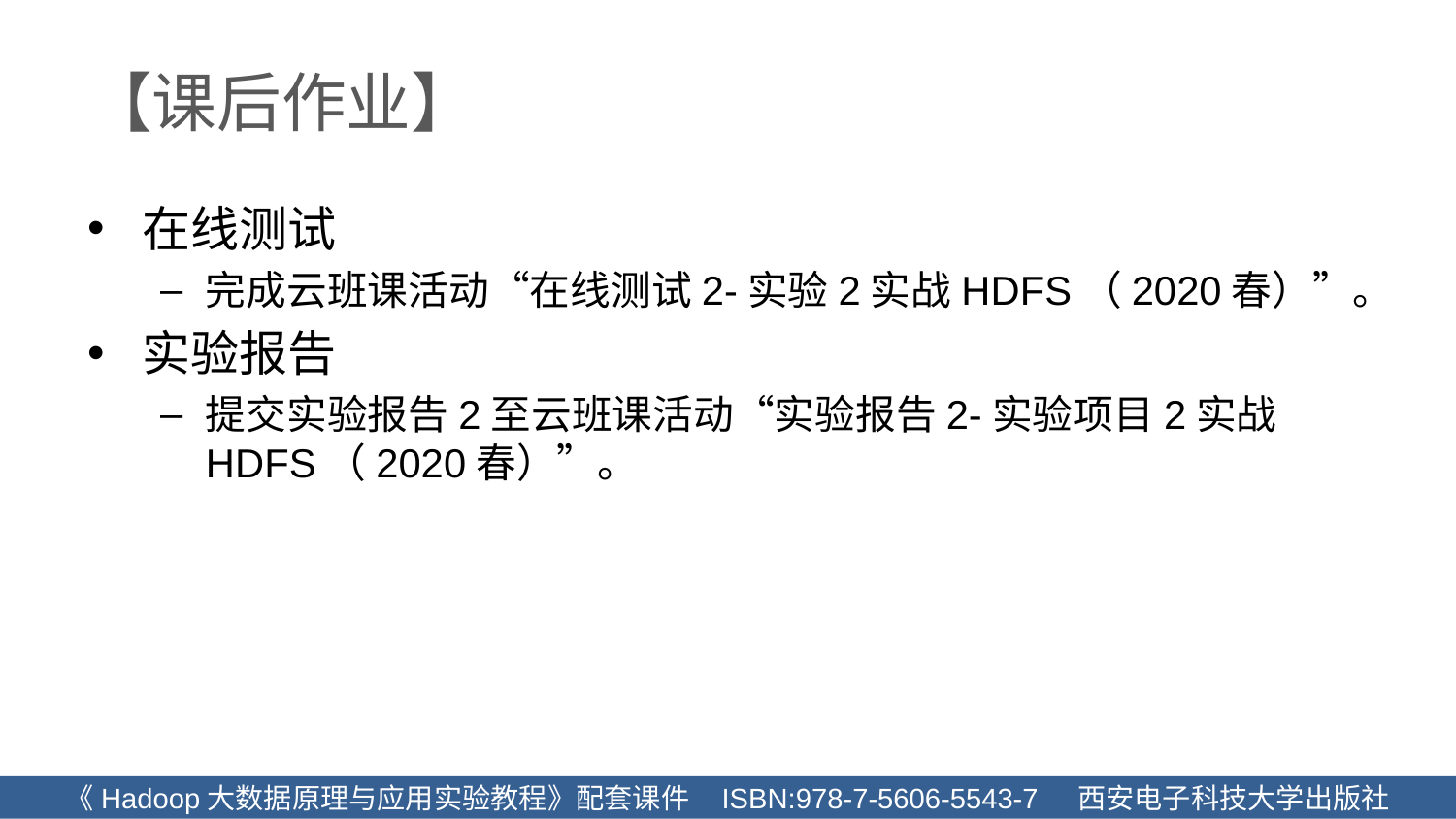

# 【课后作业】
在线测试
完成云班课活动“在线测试2-实验2实战HDFS（2020春）”。
实验报告
提交实验报告2至云班课活动“实验报告2-实验项目2实战HDFS（2020春）”。